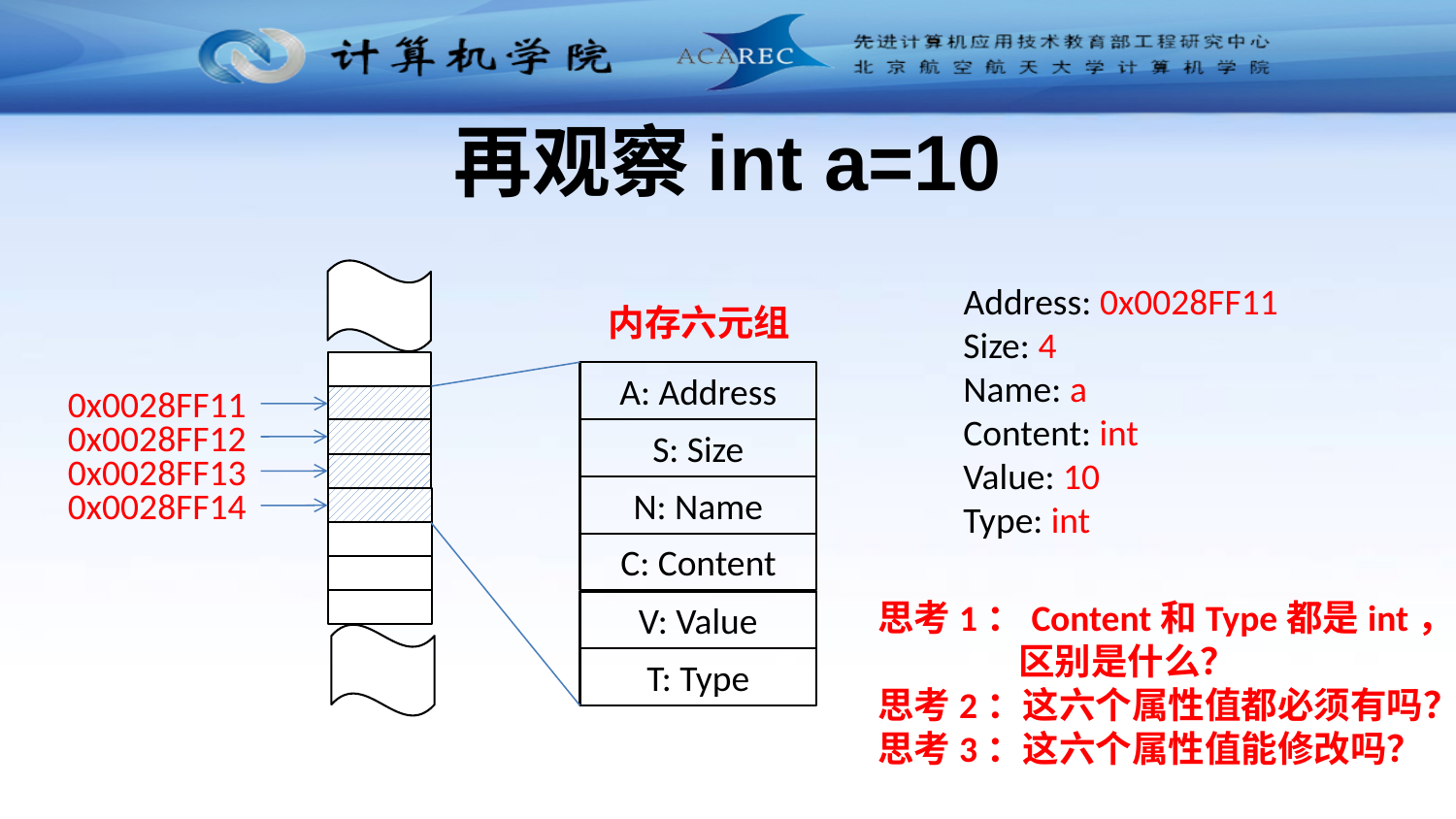

# 再观察int a=10

Address: 0x0028FF11
Size: 4
Name: a
Content: int
Value: 10
Type: int
内存六元组

A: Address
0x0028FF11

0x0028FF12
S: Size

0x0028FF13

N: Name
0x0028FF14

C: Content

思考1：Content和Type都是int，
                区别是什么？
思考2：这六个属性值都必须有吗？
思考3：这六个属性值能修改吗？

V: Value

T: Type